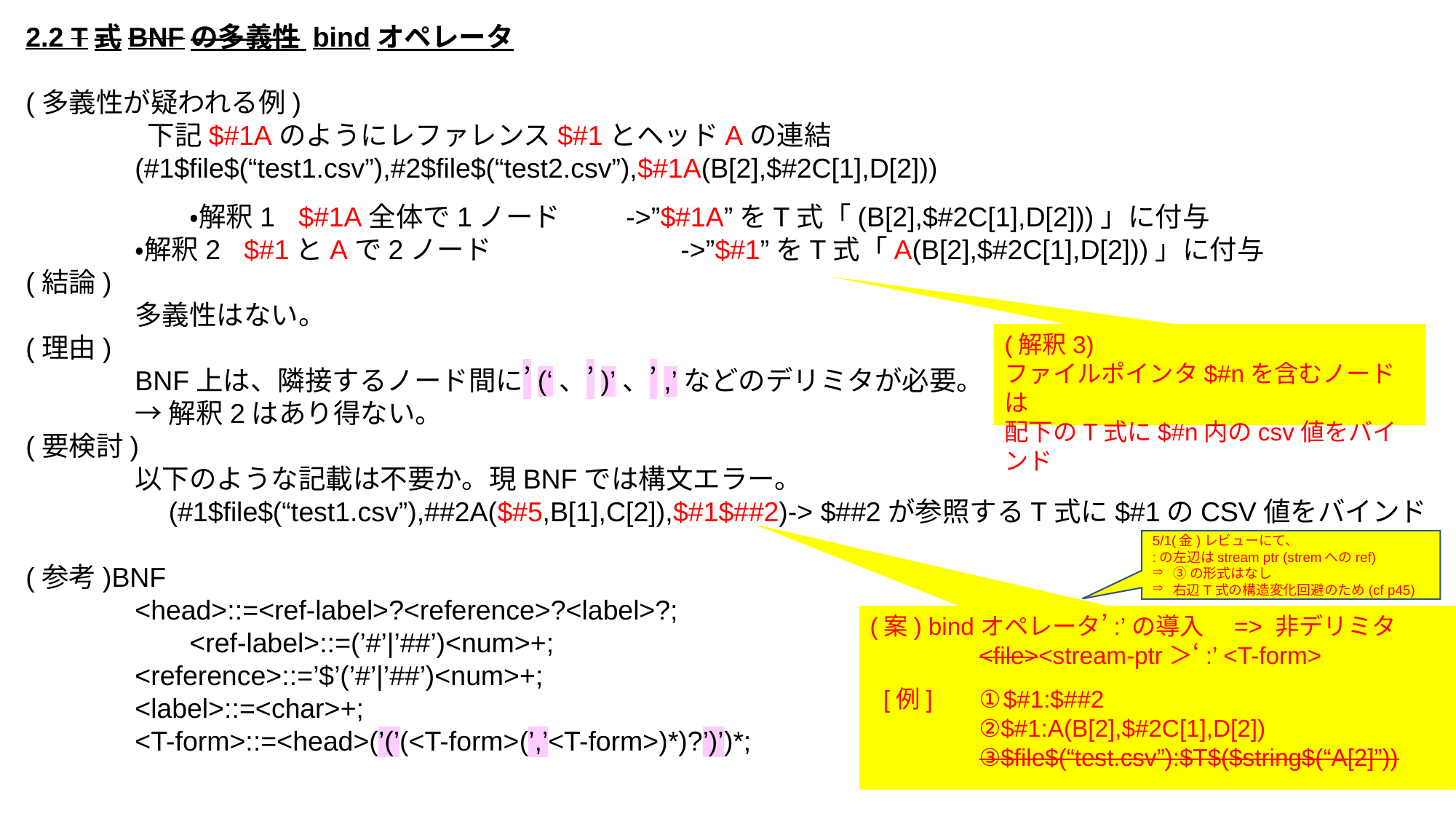

2.2 T式BNFの多義性 bindオペレータ

(多義性が疑われる例)
	 下記$#1Aのようにレファレンス$#1とヘッドAの連結
	(#1$file$(“test1.csv”),#2$file$(“test2.csv”),$#1A(B[2],$#2C[1],D[2]))
	・解釈1	$#1A全体で1ノード	->”$#1A”をT式「(B[2],$#2C[1],D[2]))」に付与
　　	・解釈2	$#1とAで2ノード		->”$#1”をT式「A(B[2],$#2C[1],D[2]))」に付与
(結論)
	多義性はない。
(理由)
	BNF上は、隣接するノード間に’(‘、’)’、’,’などのデリミタが必要。
	→解釈2はあり得ない。
(要検討)
	以下のような記載は不要か。現BNFでは構文エラー。
	　(#1$file$(“test1.csv”),##2A($#5,B[1],C[2]),$#1$##2)-> $##2が参照するT式に$#1のCSV値をバインド

(参考)BNF
	<head>::=<ref-label>?<reference>?<label>?;
	<ref-label>::=(’#’|’##’)<num>+;
<reference>::=’$’(’#’|’##’)<num>+;
<label>::=<char>+;
<T-form>::=<head>(’(’(<T-form>(’,’<T-form>)*)?’)’)*;

(解釈3)
ファイルポインタ$#nを含むノードは
配下のT式に$#n内のcsv値をバインド
5/1(金)レビューにて、
:の左辺はstream ptr (stremへのref)
③の形式はなし
右辺T式の構造変化回避のため(cf p45)
(案) bindオペレータ’:’の導入　=> 非デリミタ
	<file><stream-ptr＞‘:’ <T-form>
  [例] 	①$#1:$##2
	②$#1:A(B[2],$#2C[1],D[2])
	③$file$(“test.csv”):$T$($string$(“A[2]”))